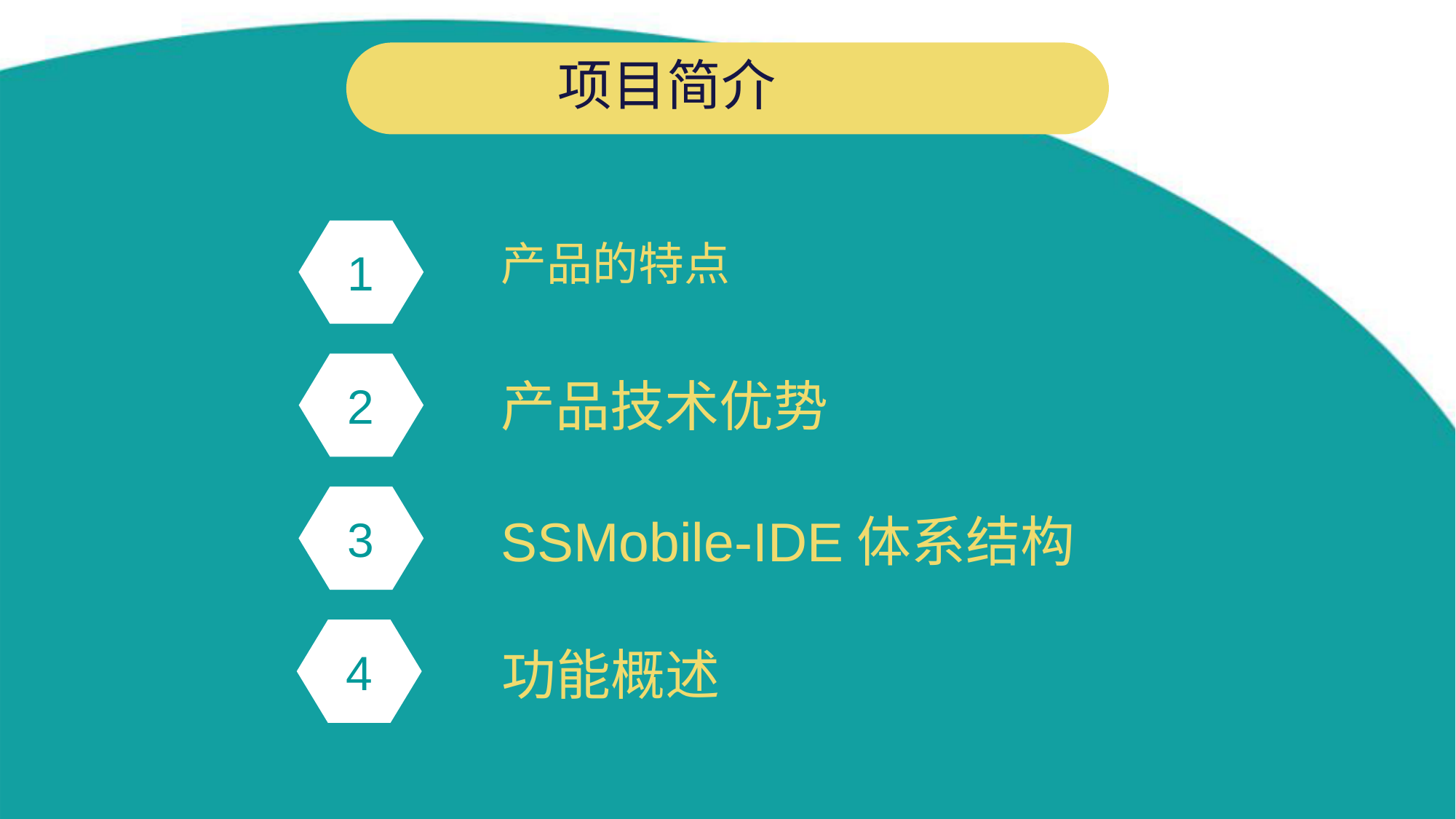

项目简介

产品的特点

1
产品技术优势
2
SSMobile-IDE体系结构

3
功能概述
4